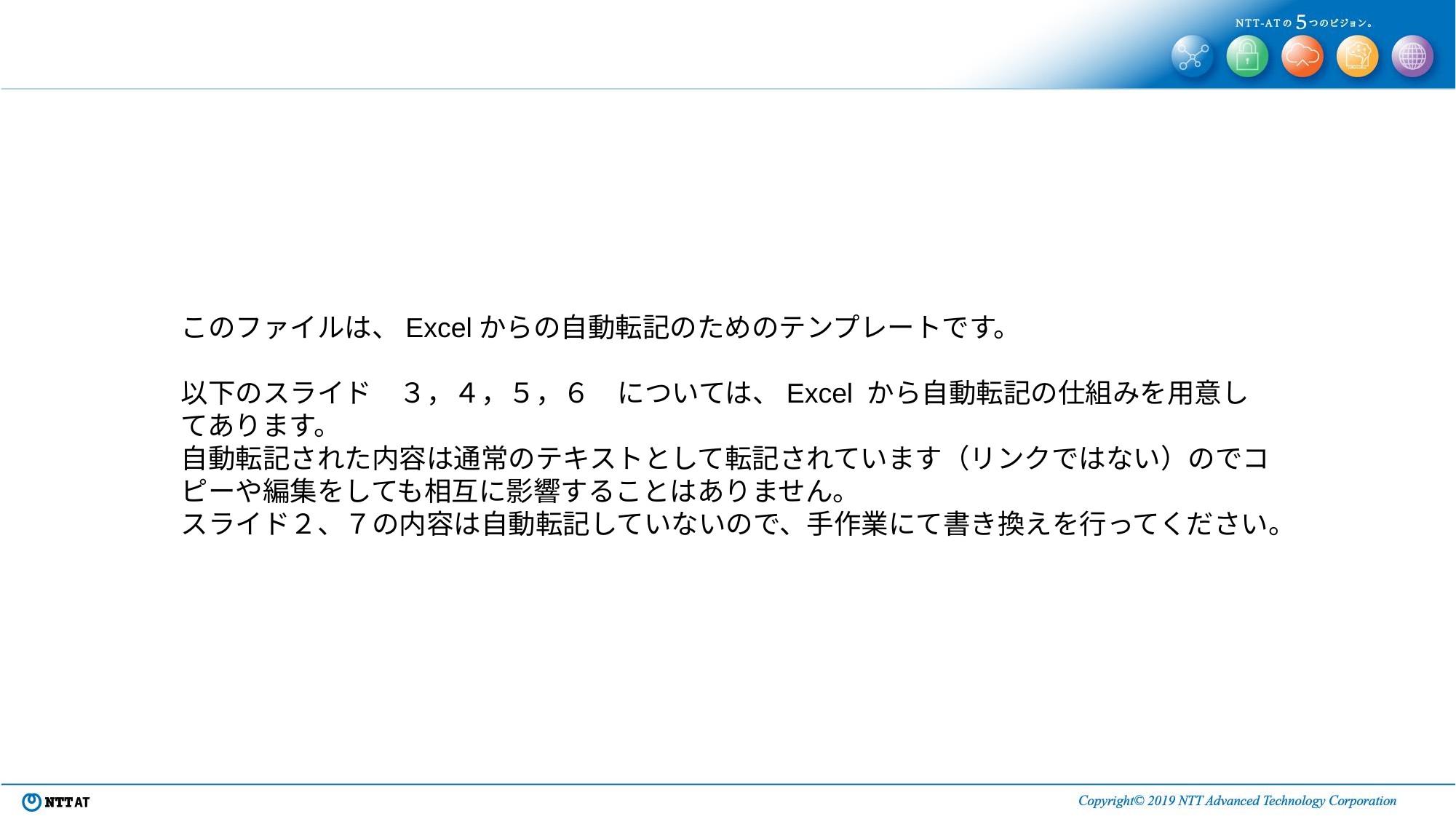

このファイルは、Excelからの自動転記のためのテンプレートです。

以下のスライド　３，４，５，６　については、Excel から自動転記の仕組みを用意してあります。
自動転記された内容は通常のテキストとして転記されています（リンクではない）のでコピーや編集をしても相互に影響することはありません。
スライド２、７の内容は自動転記していないので、手作業にて書き換えを行ってください。